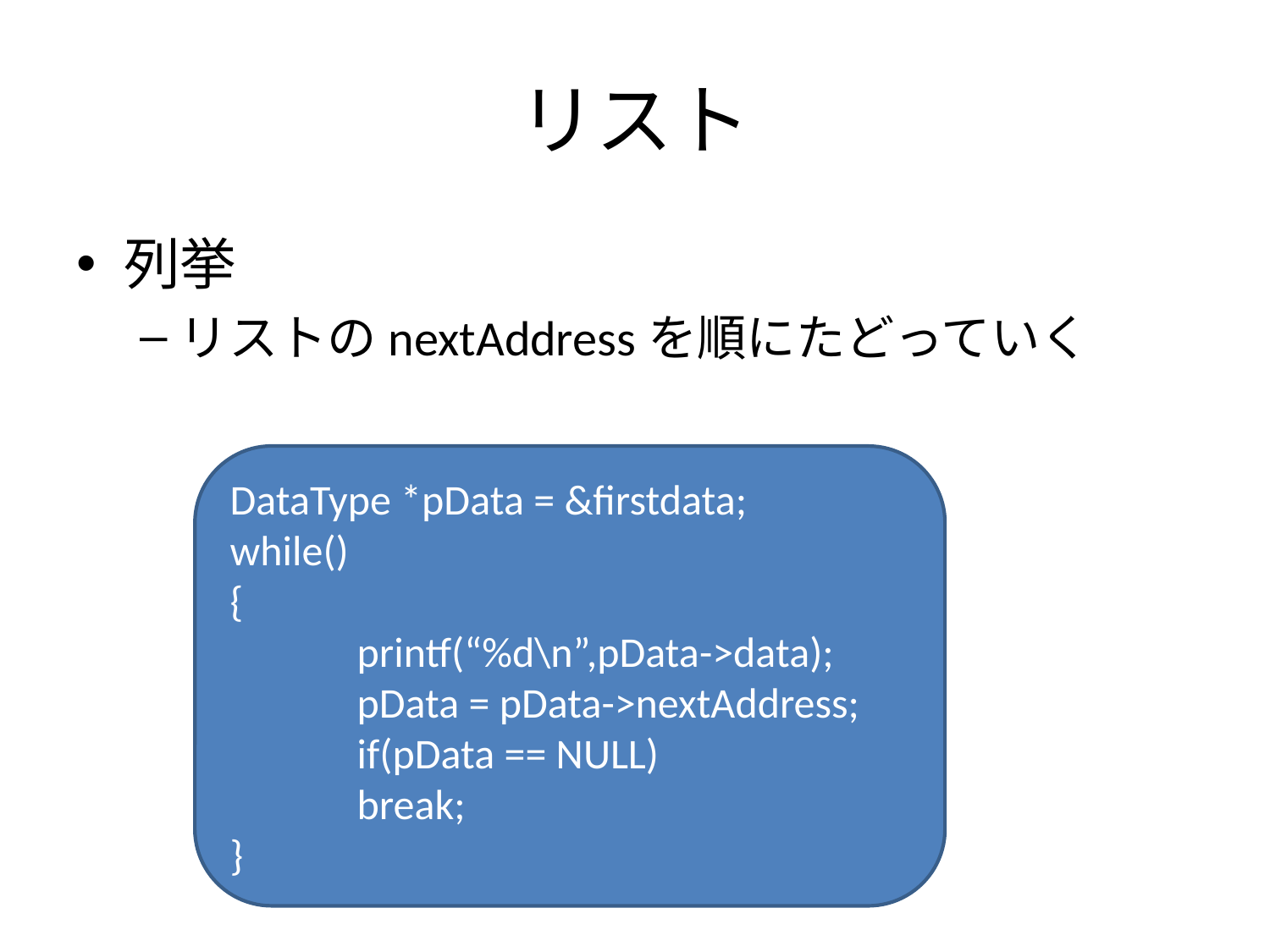

# リスト
列挙
リストのnextAddressを順にたどっていく
DataType *pData = &firstdata;
while()
{
	printf(“%d\n”,pData->data);
	pData = pData->nextAddress;
	if(pData == NULL)
	break;
}